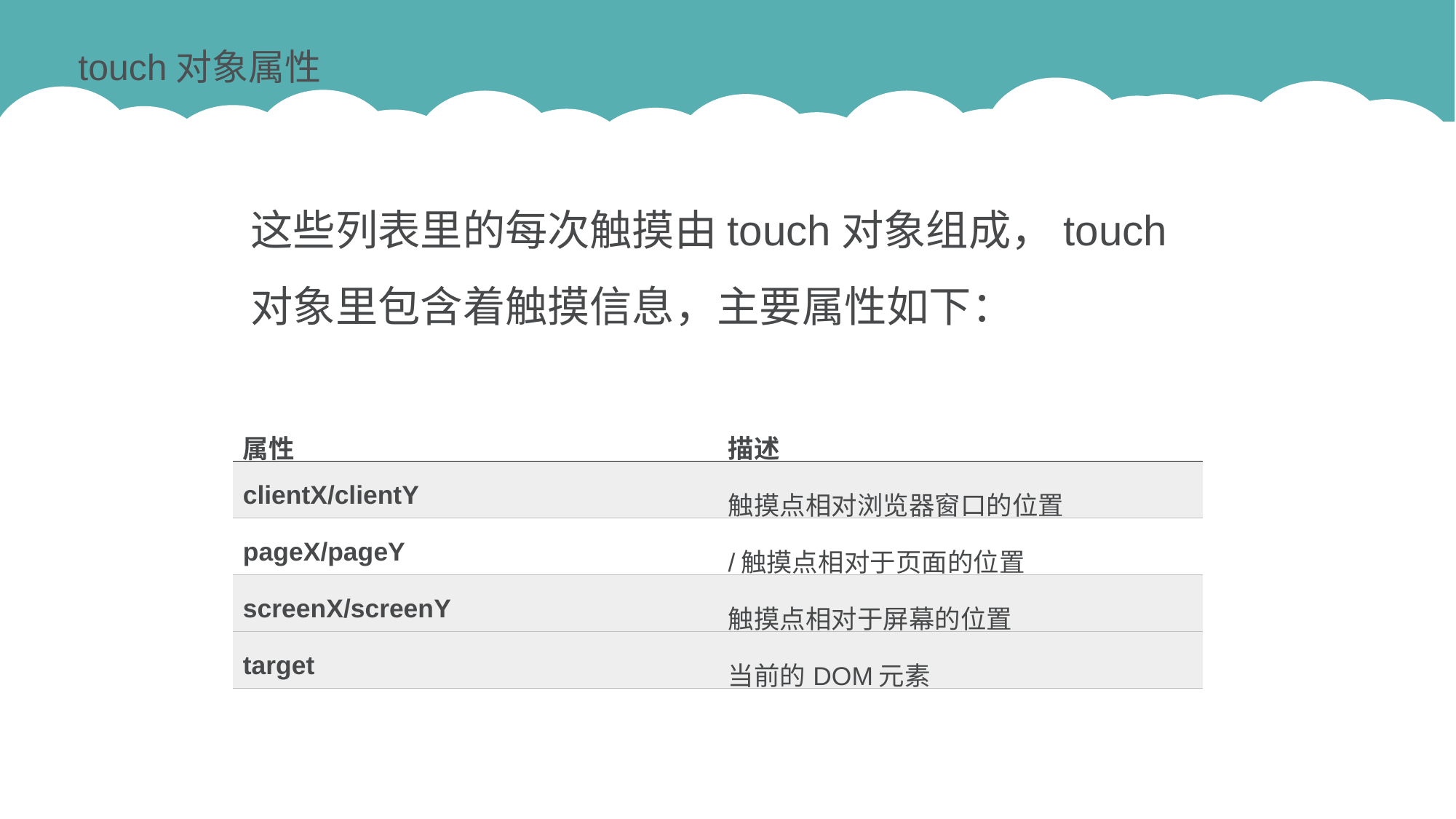

touch对象属性
这些列表里的每次触摸由touch对象组成，touch对象里包含着触摸信息，主要属性如下：
| 属性 | 描述 |
| --- | --- |
| clientX/clientY | 触摸点相对浏览器窗口的位置 |
| pageX/pageY | /触摸点相对于页面的位置 |
| screenX/screenY | 触摸点相对于屏幕的位置 |
| target | 当前的DOM元素 |